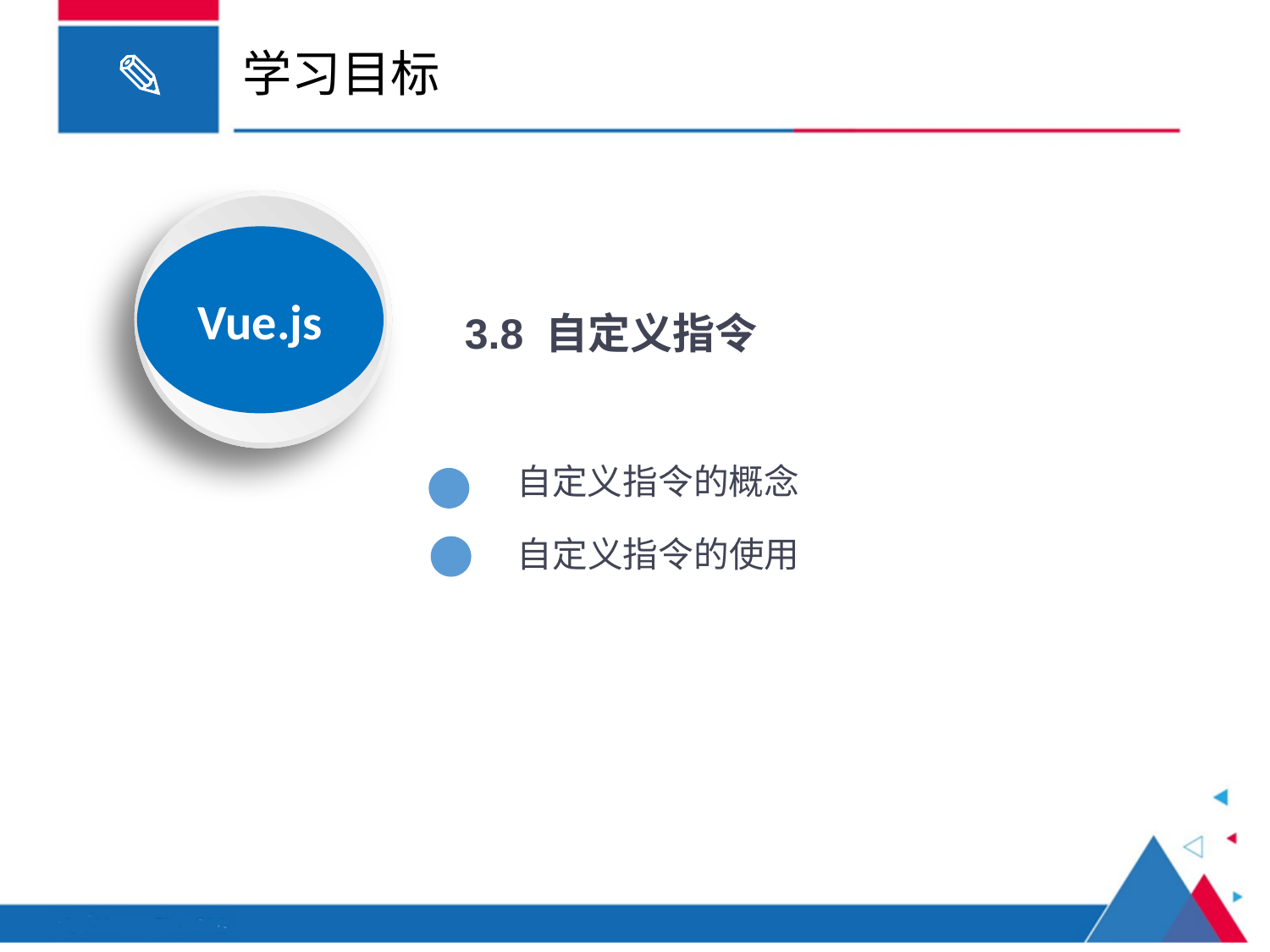

# 学习目标

Vue.js
3.8 自定义指令
自定义指令的概念

自定义指令的使用